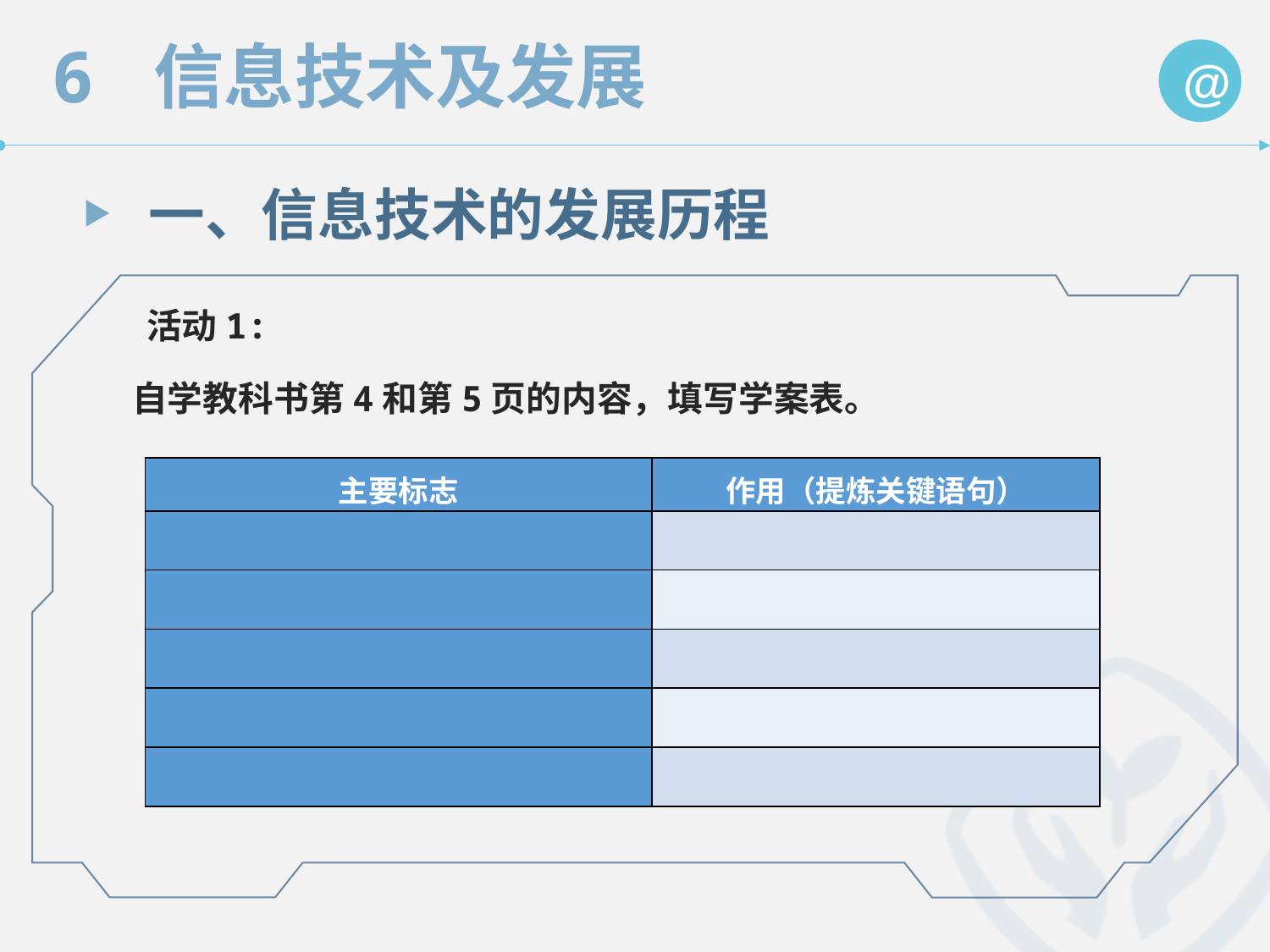

一、信息技术的发展历程

活动1:
      自学教科书第4和第5页的内容，填写学案表。
| 主要标志 | 作用（提炼关键语句） |
| --- | --- |
|  |  |
|  |  |
|  |  |
|  |  |
|  |  |